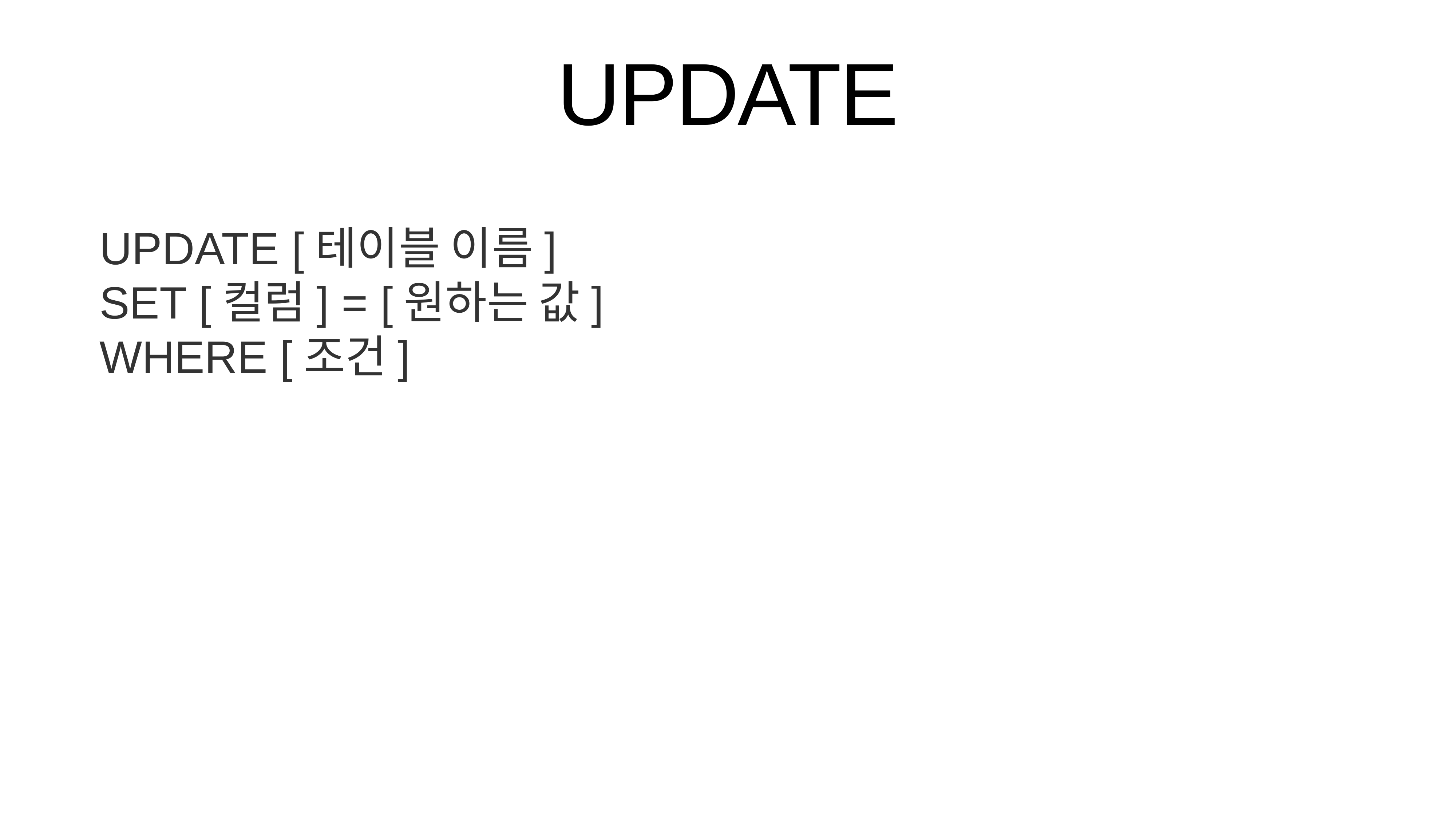

UPDATE
UPDATE [테이블 이름]
SET [컬럼] = [원하는 값]
WHERE [조건]